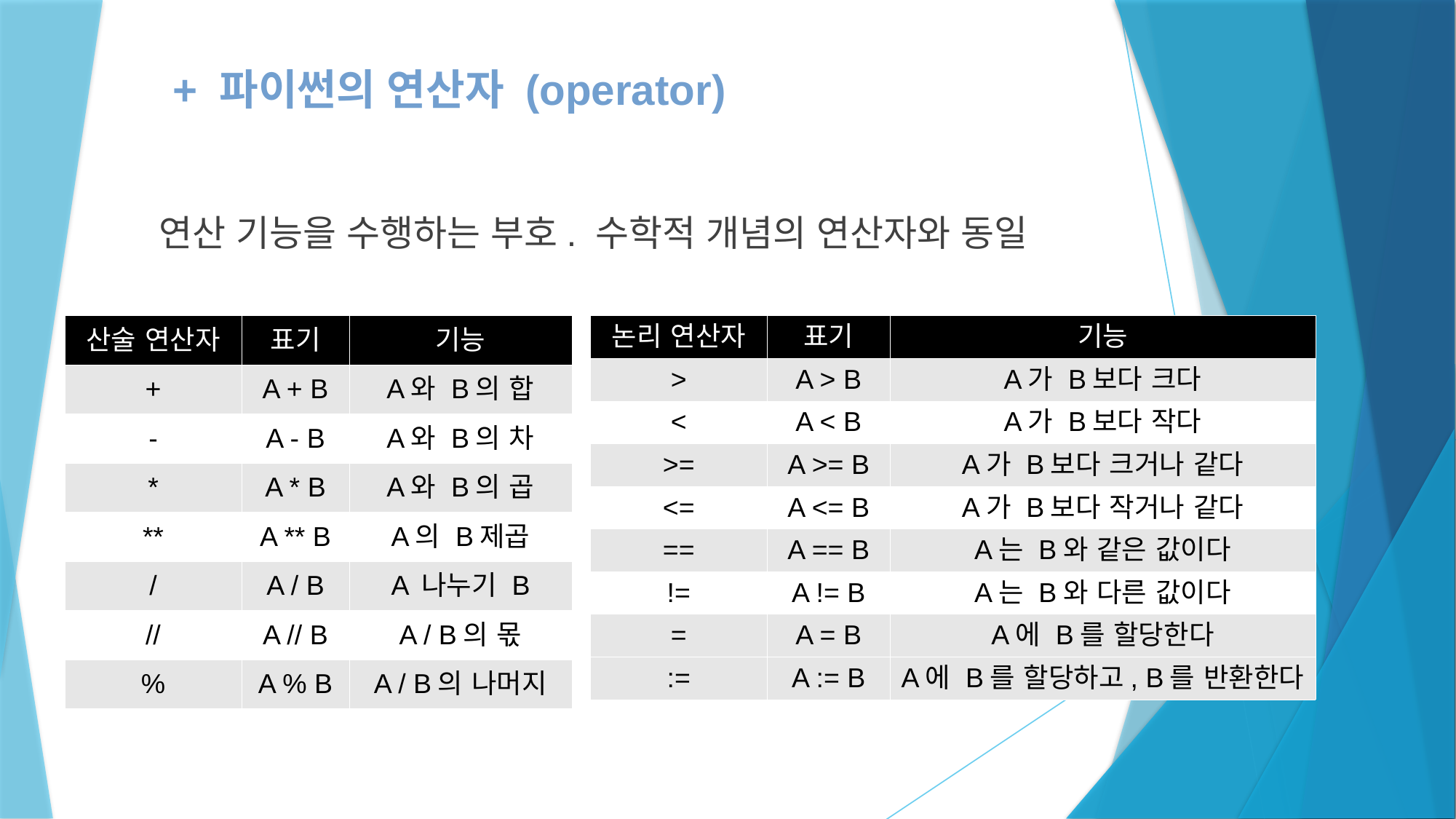

+ 파이썬의 연산자 (operator)
# 연산 기능을 수행하는 부호. 수학적 개념의 연산자와 동일
| 산술 연산자 | 표기 | 기능 |
| --- | --- | --- |
| + | A + B | A와 B의 합 |
| - | A - B | A와 B의 차 |
| \* | A \* B | A와 B의 곱 |
| \*\* | A \*\* B | A의 B제곱 |
| / | A / B | A 나누기 B |
| // | A // B | A / B의 몫 |
| % | A % B | A / B의 나머지 |
| 논리 연산자 | 표기 | 기능 |
| --- | --- | --- |
| > | A > B | A가 B보다 크다 |
| < | A < B | A가 B보다 작다 |
| >= | A >= B | A가 B보다 크거나 같다 |
| <= | A <= B | A가 B보다 작거나 같다 |
| == | A == B | A는 B와 같은 값이다 |
| != | A != B | A는 B와 다른 값이다 |
| = | A = B | A에 B를 할당한다 |
| := | A := B | A에 B를 할당하고, B를 반환한다 |